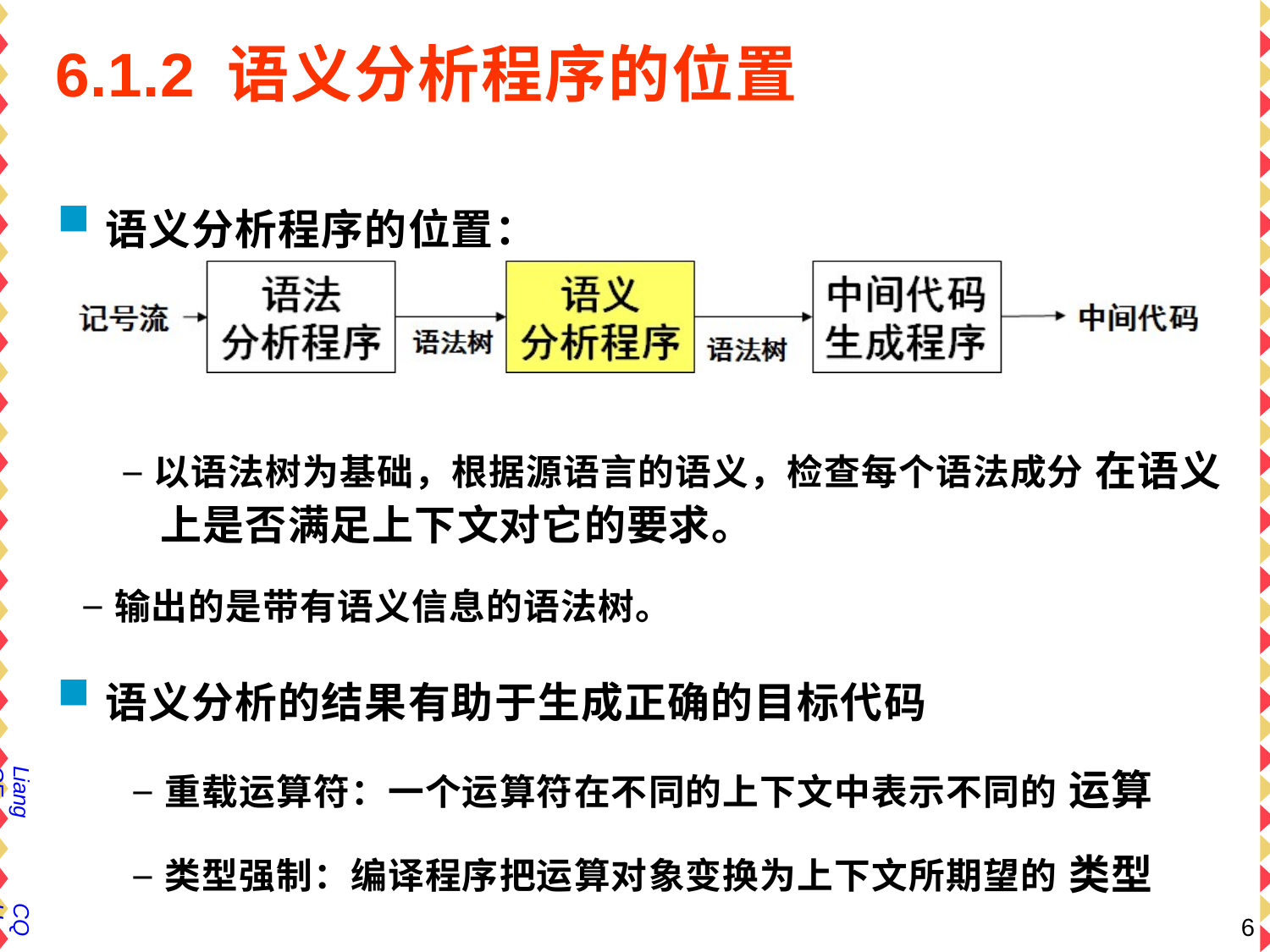

# 6.1.2 语义分析程序的位置
语义分析程序的位置：

–以语法树为基础，根据源语言的语义，检查每个语法成分 在语义上是否满足上下文对它的要求。
–输出的是带有语义信息的语法树。
语义分析的结果有助于生成正确的目标代码
–重载运算符：一个运算符在不同的上下文中表示不同的 运算
–类型强制：编译程序把运算对象变换为上下文所期望的 类型
Liang GE
CQU
6